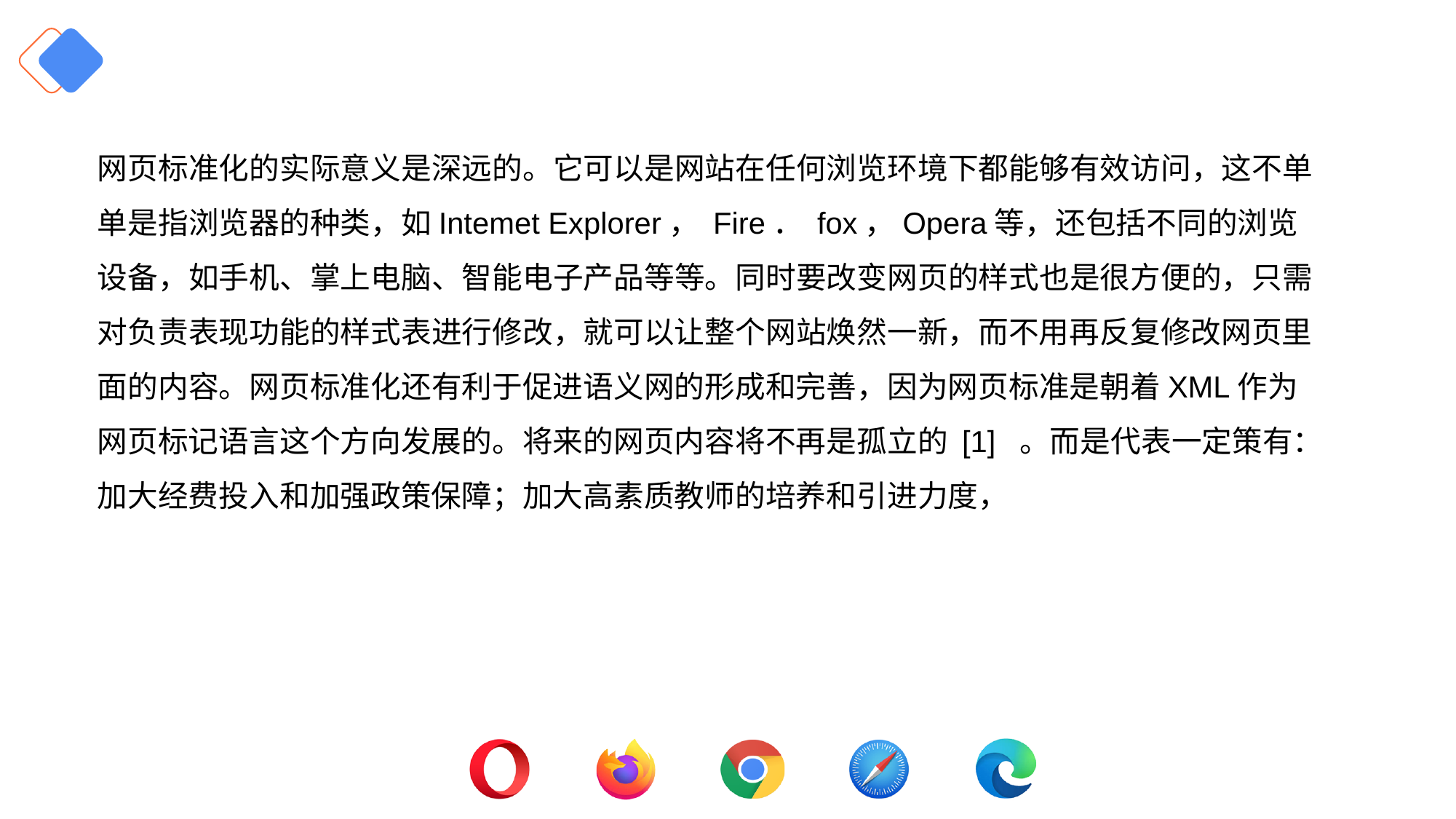

#
网页标准化的实际意义是深远的。它可以是网站在任何浏览环境下都能够有效访问，这不单单是指浏览器的种类，如Intemet Explorer， Fire． fox，Opera等，还包括不同的浏览设备，如手机、掌上电脑、智能电子产品等等。同时要改变网页的样式也是很方便的，只需对负责表现功能的样式表进行修改，就可以让整个网站焕然一新，而不用再反复修改网页里面的内容。网页标准化还有利于促进语义网的形成和完善，因为网页标准是朝着XML作为网页标记语言这个方向发展的。将来的网页内容将不再是孤立的 [1]  。而是代表一定策有：加大经费投入和加强政策保障；加大高素质教师的培养和引进力度，